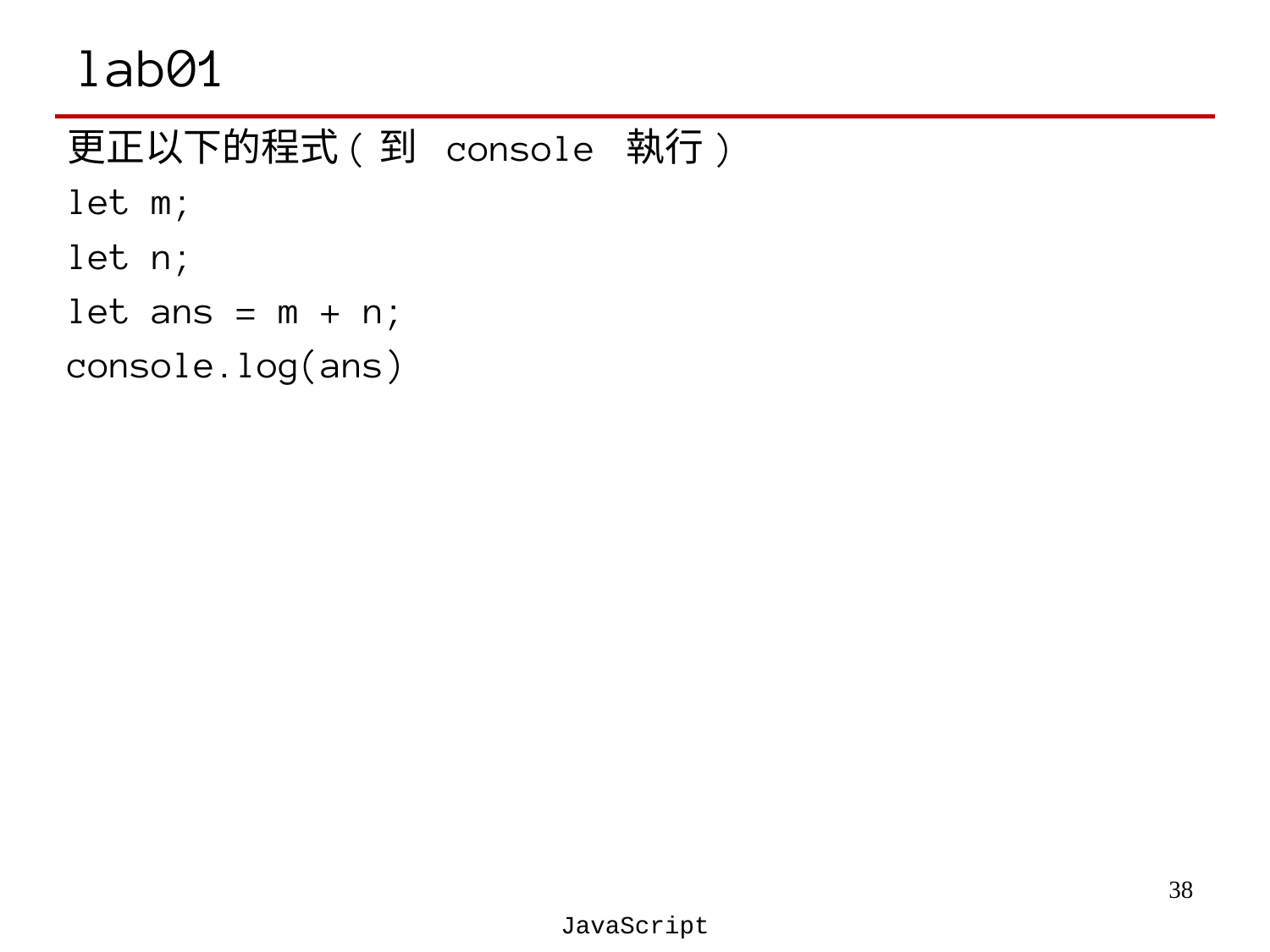

# lab01
更正以下的程式(到 console 執行)
let m;
let n;
let ans = m + n;
console.log(ans)
38
JavaScript